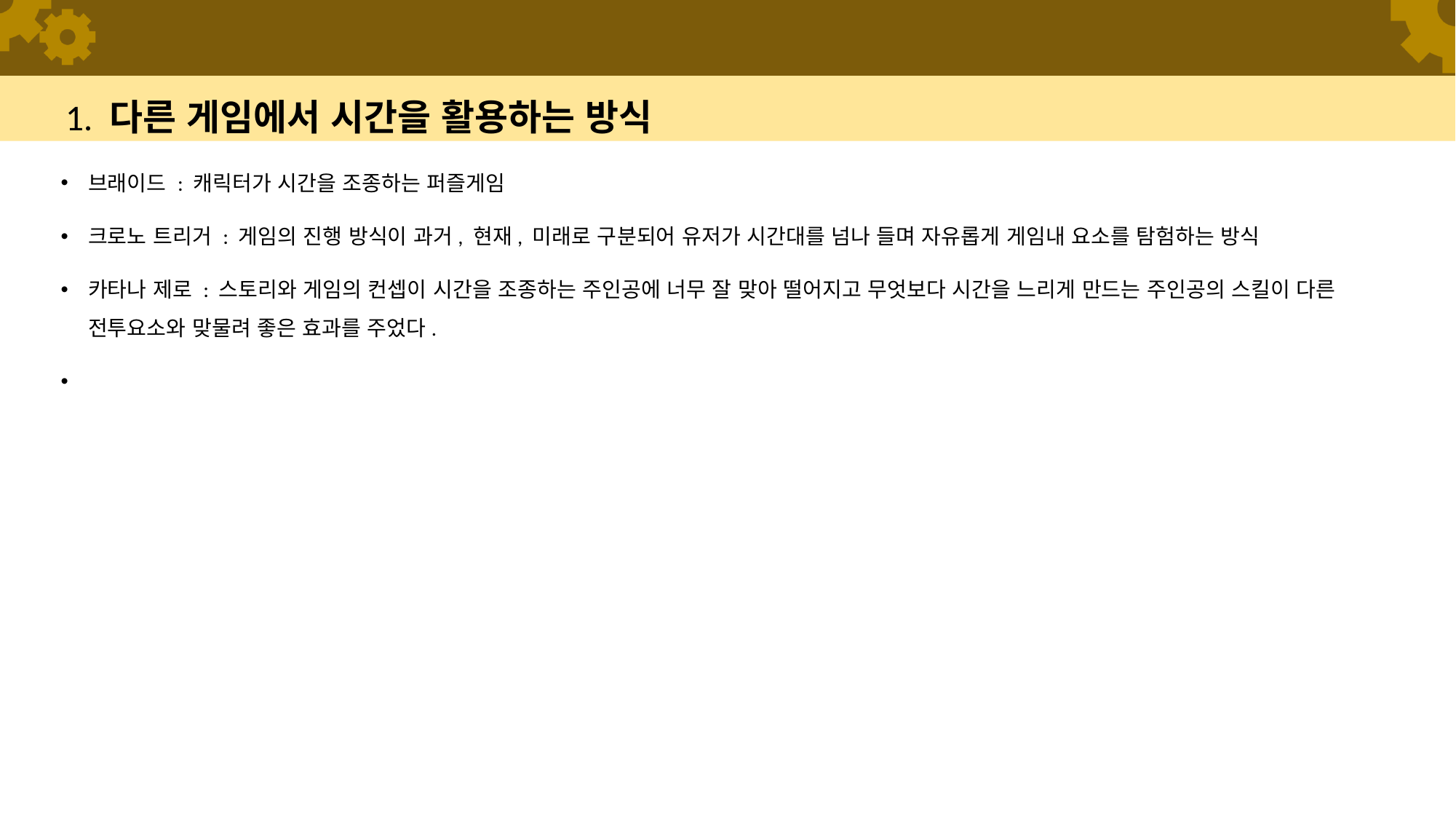

# 1. 다른 게임에서 시간을 활용하는 방식
브래이드 : 캐릭터가 시간을 조종하는 퍼즐게임
크로노 트리거 : 게임의 진행 방식이 과거, 현재, 미래로 구분되어 유저가 시간대를 넘나 들며 자유롭게 게임내 요소를 탐험하는 방식
카타나 제로 : 스토리와 게임의 컨셉이 시간을 조종하는 주인공에 너무 잘 맞아 떨어지고 무엇보다 시간을 느리게 만드는 주인공의 스킬이 다른 전투요소와 맞물려 좋은 효과를 주었다.